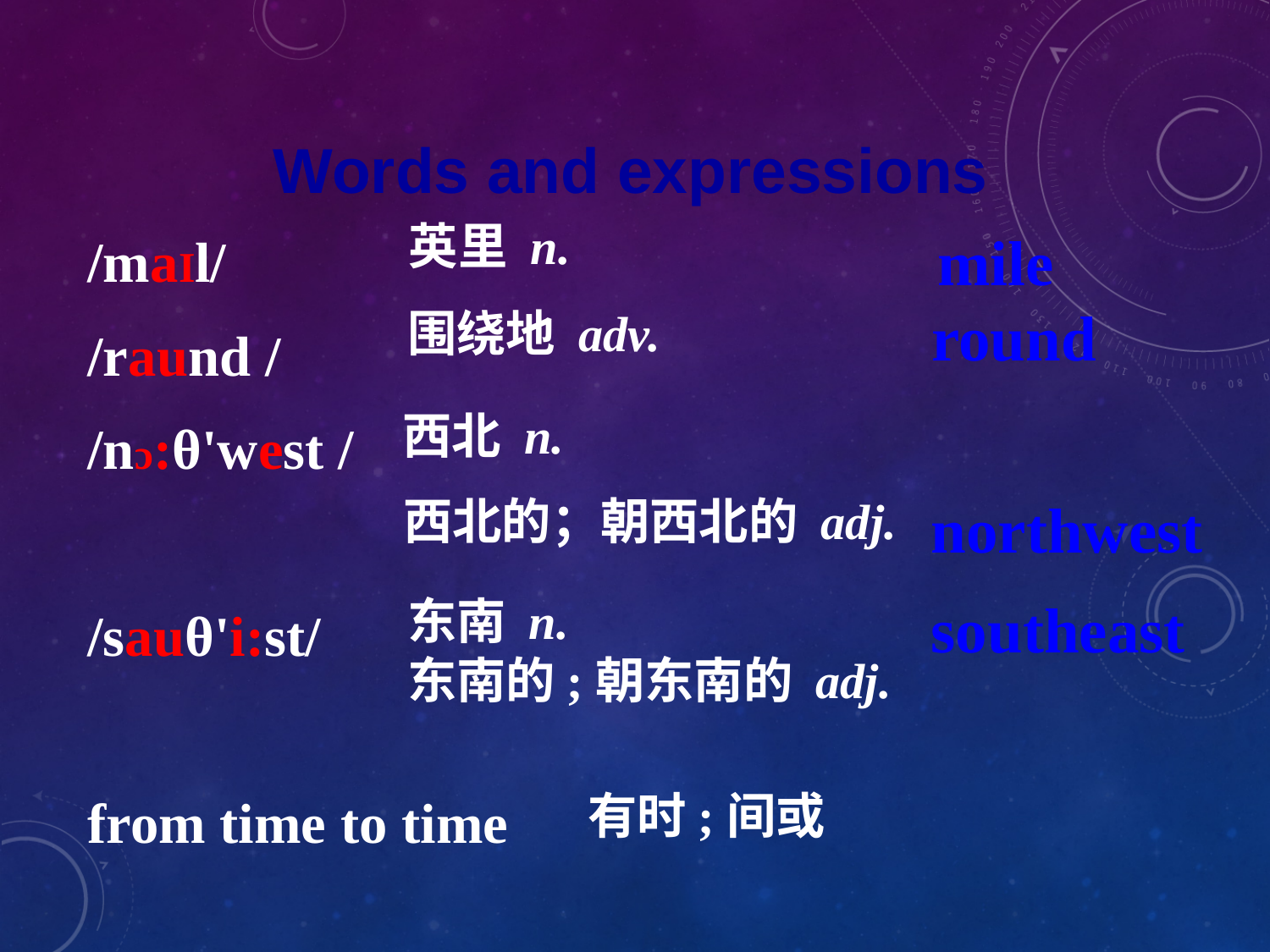

Words and expressions
/maIl/
/raund /
/nɔ:θ'west /

/sauθ'i:st/

from time to time
英里 n.
mile
round
围绕地 adv.
西北 n.
西北的；朝西北的 adj.
northwest
东南 n.
东南的;朝东南的 adj.
southeast
有时;间或